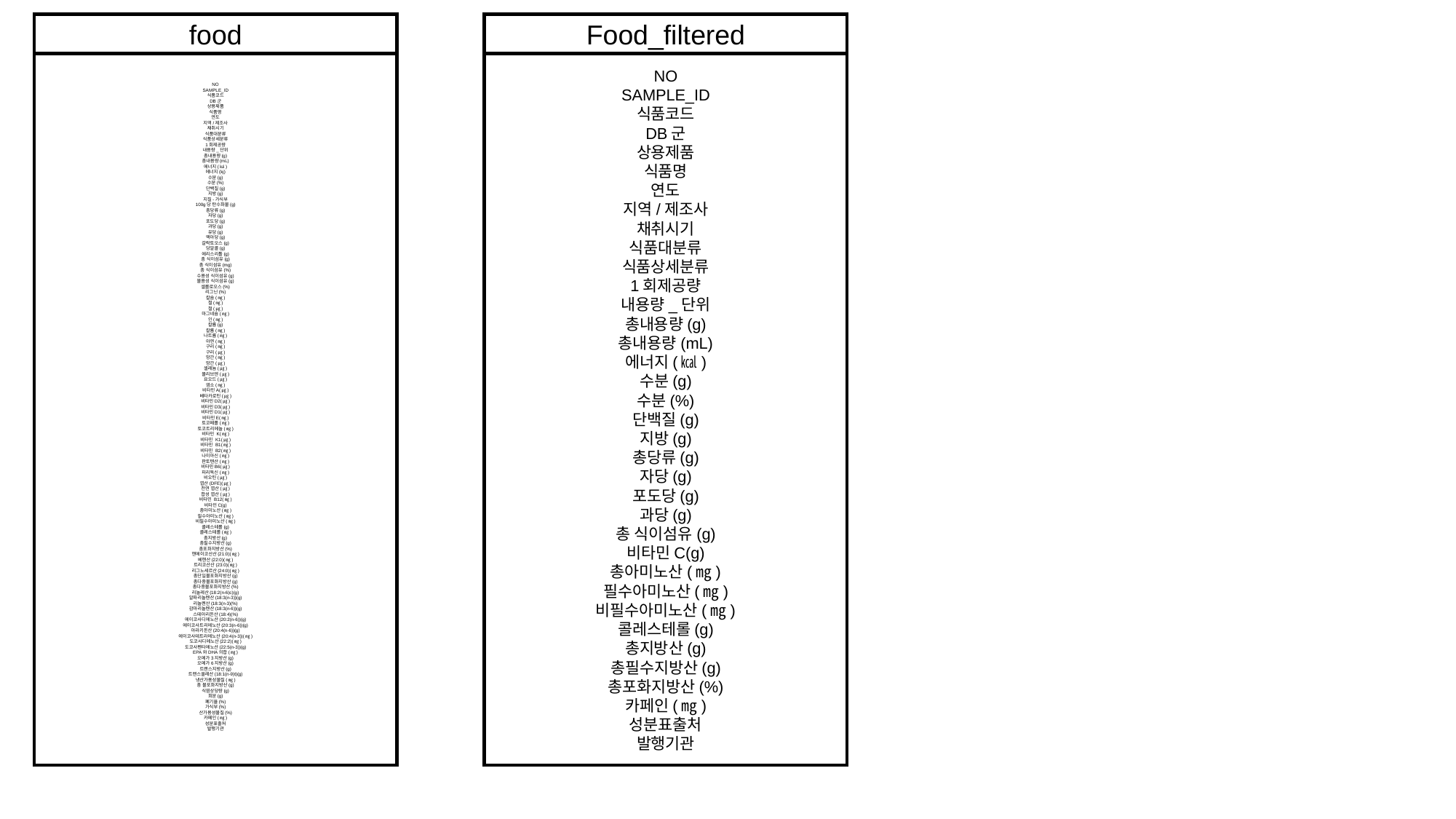

food
NO
SAMPLE_ID
식품코드
DB군
상용제품
식품명
연도
지역/제조사
채취시기
식품대분류
식품상세분류
1회제공량
내용량_단위
총내용량(g)
총내용량(mL)
에너지(㎉)
에너지(kj)
수분(g)
수분(%)
단백질(g)
지방(g)
지질-가식부
100g당 탄수화물(g)
총당류(g)
자당(g)
포도당(g)
과당(g)
유당(g)
맥아당(g)
갈락토오스(g)
당알콜(g)
에리스리톨(g)
총 식이섬유(g)
총 식이섬유(mg)
총 식이섬유(%)
수용성 식이섬유(g)
불용성 식이섬유(g)
셀룰로오스(%)
리그닌(%)
칼슘(㎎)
철(㎎)
철(㎍)
마그네슘(㎎)
인(㎎)
칼륨(g)
칼륨(㎎)
나트륨(㎎)
아연(㎎)
구리(㎎)
구리(㎍)
망간(㎎)
망간(㎍)
셀레늄(㎍)
몰리브덴(㎍)
요오드(㎍)
염소(㎎)
비타민A(㎍)
베타카로틴(㎍)
비타민D2(㎍)
비타민D3(㎍)
비타민D1(㎍)
비타민E(㎎)
토코페롤(㎎)
토코트리에놀(㎎)
비타민 K(㎎)
비타민 K1(㎍)
비타민 B1(㎎)
비타민 B2(㎎)
나이아신(㎎)
판토텐산(㎎)
비타민B6(㎍)
피리독신(㎎)
비오틴(㎍)
엽산(DFE)(㎍)
천연 엽산(㎍)
합성 엽산(㎍)
비타민 B12(㎎)
비타민C(g)
총아미노산(㎎)
필수아미노산(㎎)
비필수아미노산(㎎)
콜레스테롤(g)
콜레스테롤(㎎)
총지방산(g)
총필수지방산(g)
총포화지방산(%)
헨에이코산산(21:0)(㎎)
베헨산(22:0)(㎎)
트리코산산(23:0)(㎎)
리그노세르산(24:0)(㎎)
총단일불포화지방산(g)
총다중불포화지방산(g)
총다중불포화지방산(%)
리놀레산(18:2(n-6)c)(g)
알파리놀렌산(18:3(n-3))(g)
리놀렌산(18:3(n-3)(%)
감마리놀렌산(18:3(n-6))(g)
스테아리돈산(18:4)(%)
에이코사디에노산(20:2(n-6))(g)
에이코사트리에노산(20:3(n-6))(g)
아라키돈산(20:4(n-6))(g)
에이코사테트라에노산(20:4(n-3))(㎎)
도코사디에노산(22:2)(㎎)
도코사펜타에노산(22:5(n-3))(g)
EPA와DHA의합(㎎)
오메가3지방산(g)
오메가6지방산(g)
트랜스지방산(g)
트랜스올레산(18:1(n-9)t)(g)
냉산가용성물질(㎎)
총 불포화지방산(g)
식염상당량(g)
회분(g)
폐기율(%)
가식부(%)
산가용성물질(%)
카페인(㎎)
성분표출처
발행기관

Food_filtered
NO
SAMPLE_ID
식품코드
DB군
상용제품
식품명
연도
지역/제조사
채취시기
식품대분류
식품상세분류
1회제공량
내용량_단위
총내용량(g)
총내용량(mL)
에너지(㎉)
수분(g)
수분(%)
단백질(g)
지방(g)
총당류(g)
자당(g)
포도당(g)
과당(g)
총 식이섬유(g)
비타민C(g)
총아미노산(㎎)
필수아미노산(㎎)
비필수아미노산(㎎)
콜레스테롤(g)
총지방산(g)
총필수지방산(g)
총포화지방산(%)
카페인(㎎)
성분표출처
발행기관